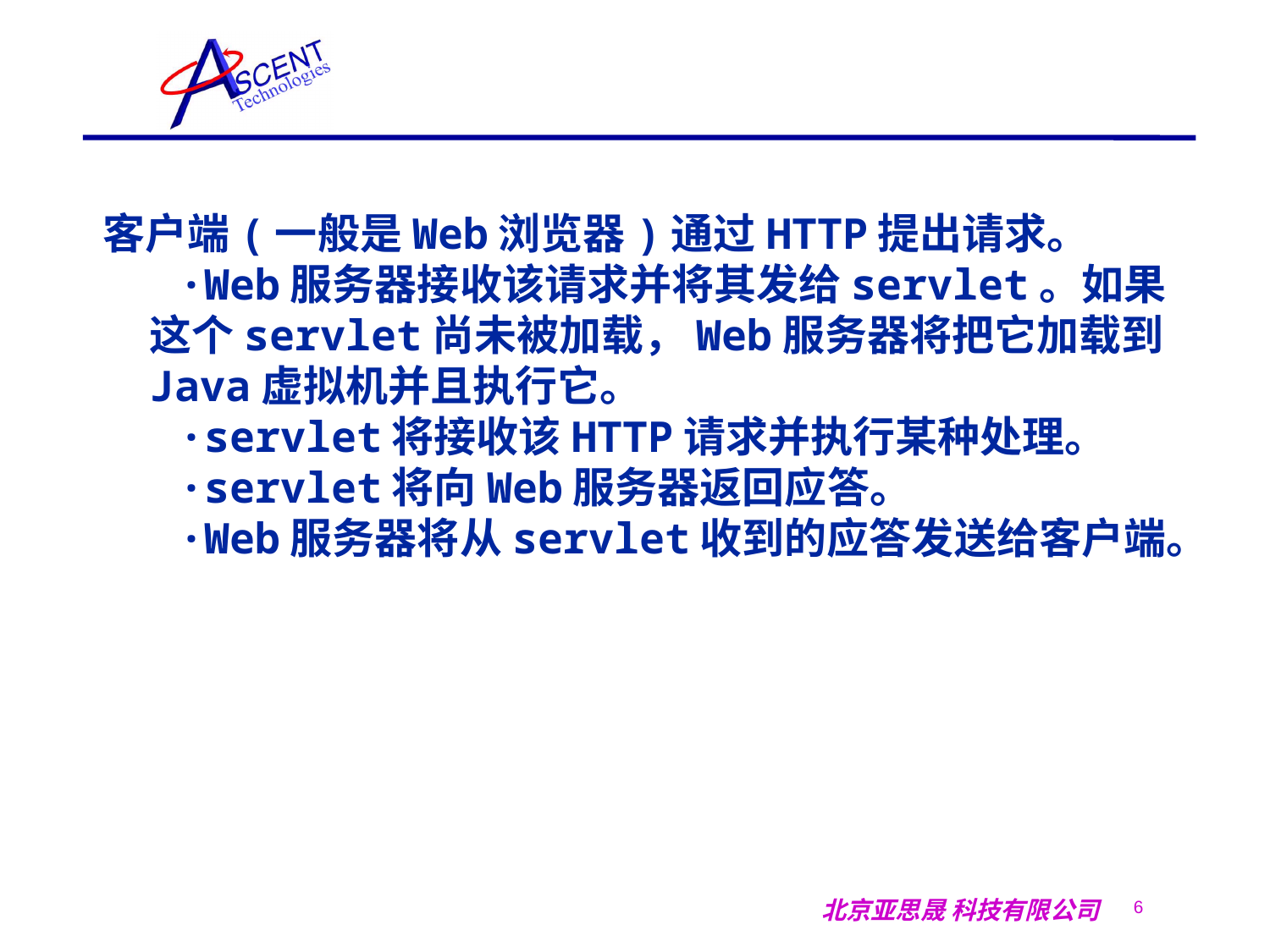

#
客户端(一般是Web浏览器)通过HTTP提出请求。
  ·Web服务器接收该请求并将其发给servlet。如果这个servlet尚未被加载，Web服务器将把它加载到Java虚拟机并且执行它。
  ·servlet将接收该HTTP请求并执行某种处理。
  ·servlet将向Web服务器返回应答。
  ·Web服务器将从servlet收到的应答发送给客户端。